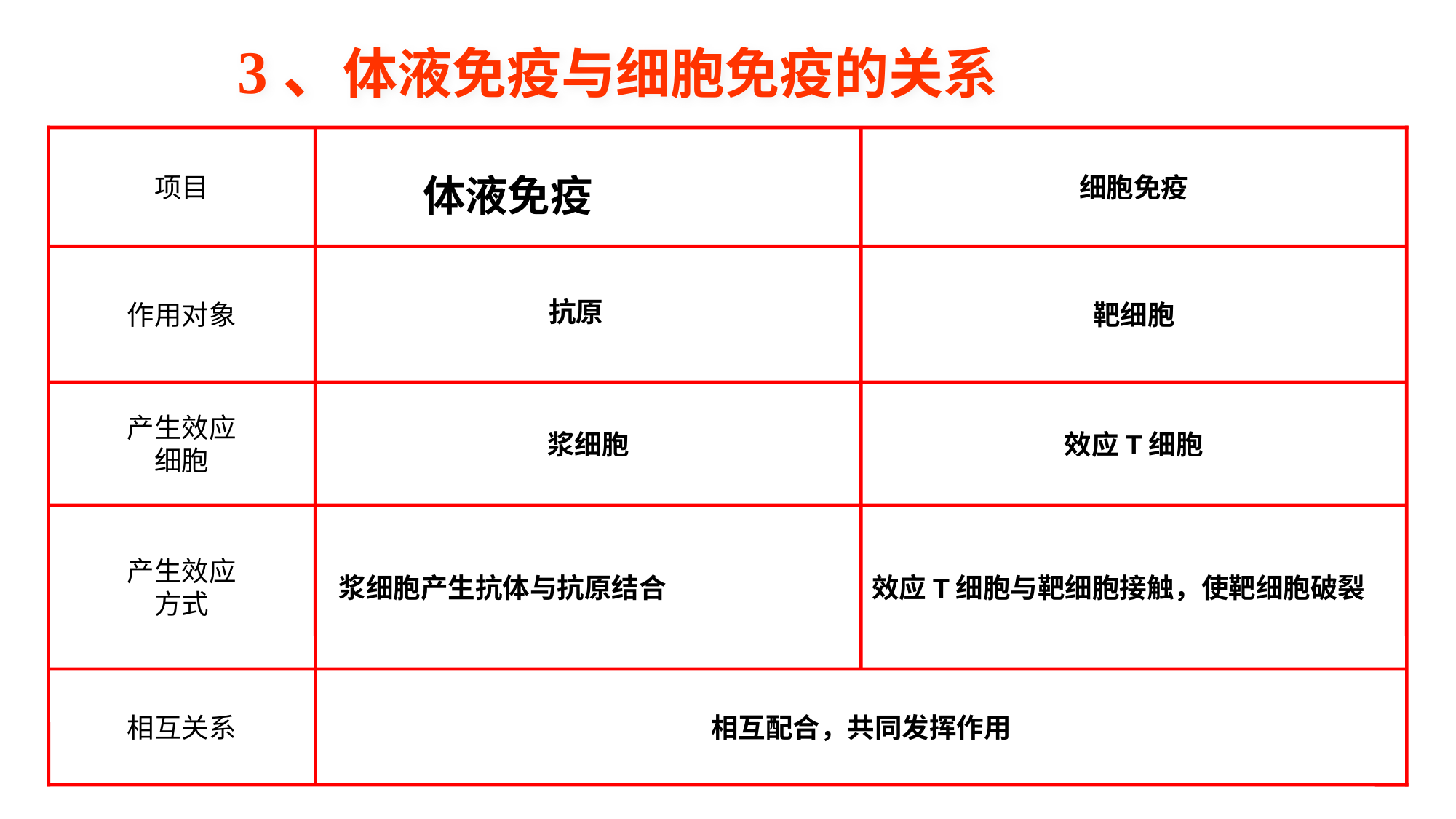

3、体液免疫与细胞免疫的关系

项目

细胞免疫
体液免疫

作用对象
靶细胞
抗原

产生效应
细胞

浆细胞
效应T细胞
产生效应
方式

 浆细胞产生抗体与抗原结合
效应T细胞与靶细胞接触，使靶细胞破裂
相互关系

相互配合，共同发挥作用